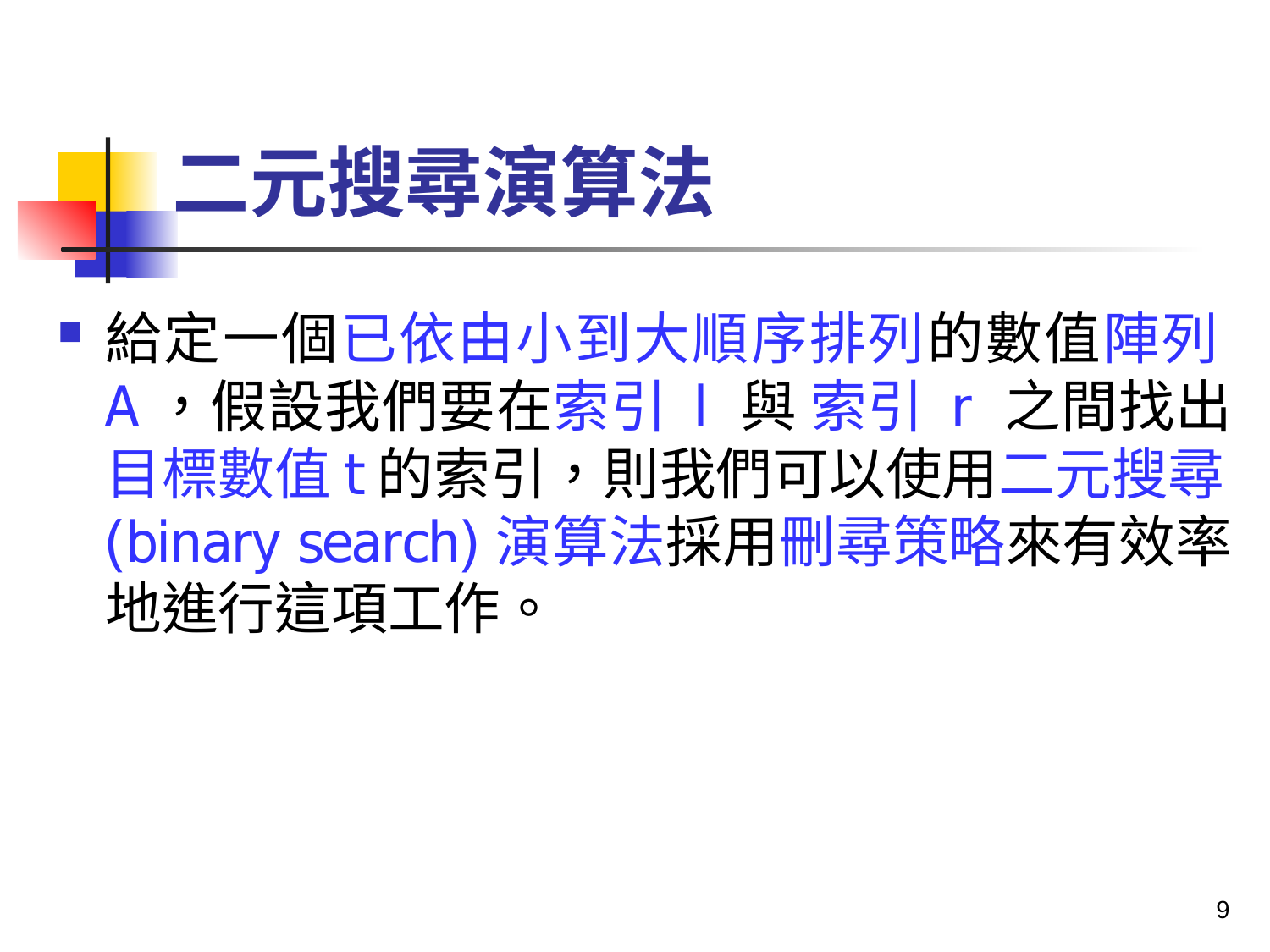

# 二元搜尋演算法
給定一個已依由小到大順序排列的數值陣列A，假設我們要在索引 l 與 索引 r 之間找出目標數值t的索引，則我們可以使用二元搜尋(binary search)演算法採用刪尋策略來有效率地進行這項工作。
9